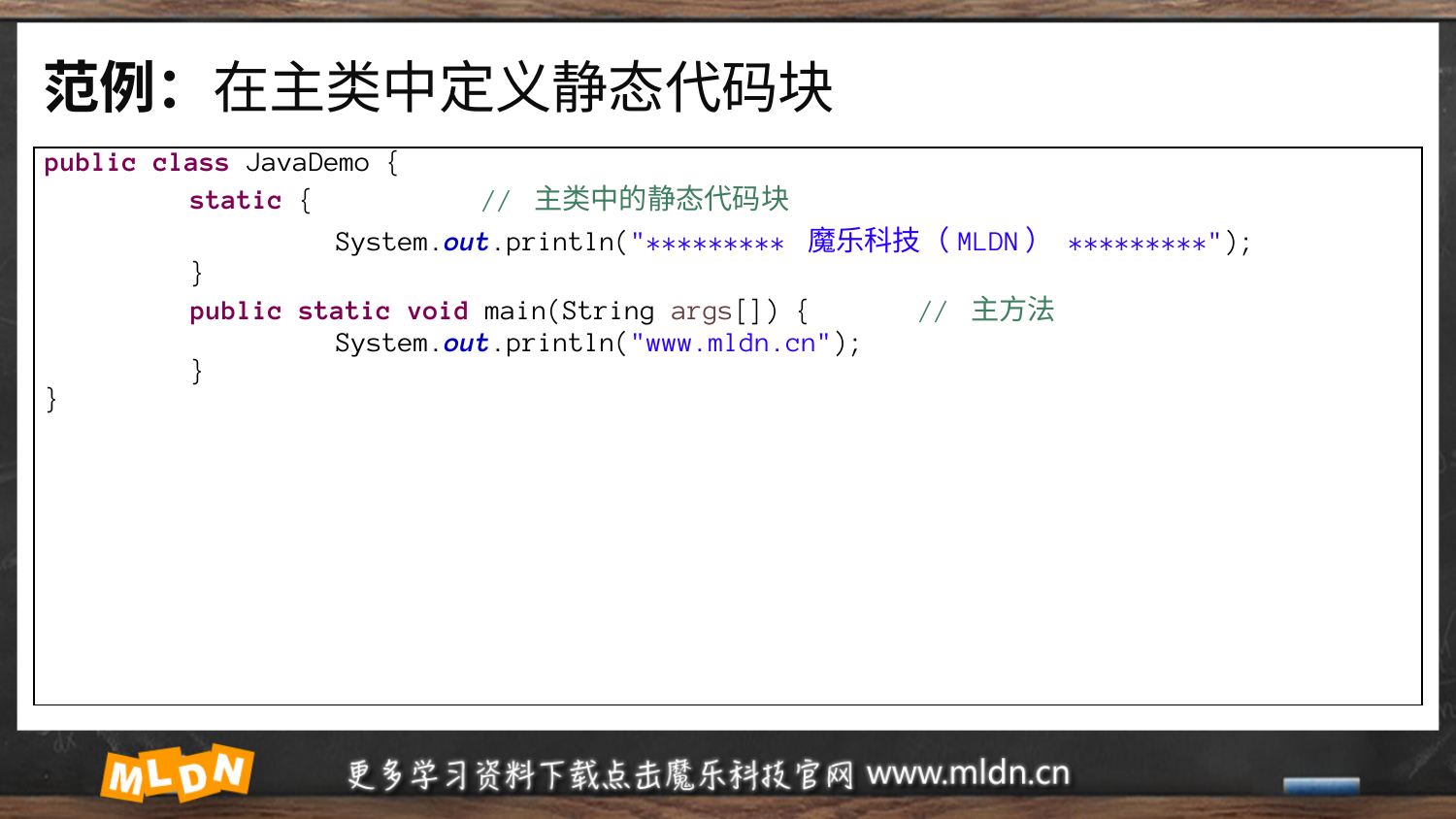

# 范例：在主类中定义静态代码块
| public class JavaDemo { static { // 主类中的静态代码块 System.out.println("\*\*\*\*\*\*\*\*\* 魔乐科技（MLDN） \*\*\*\*\*\*\*\*\*"); } public static void main(String args[]) { // 主方法 System.out.println("www.mldn.cn"); } } |
| --- |